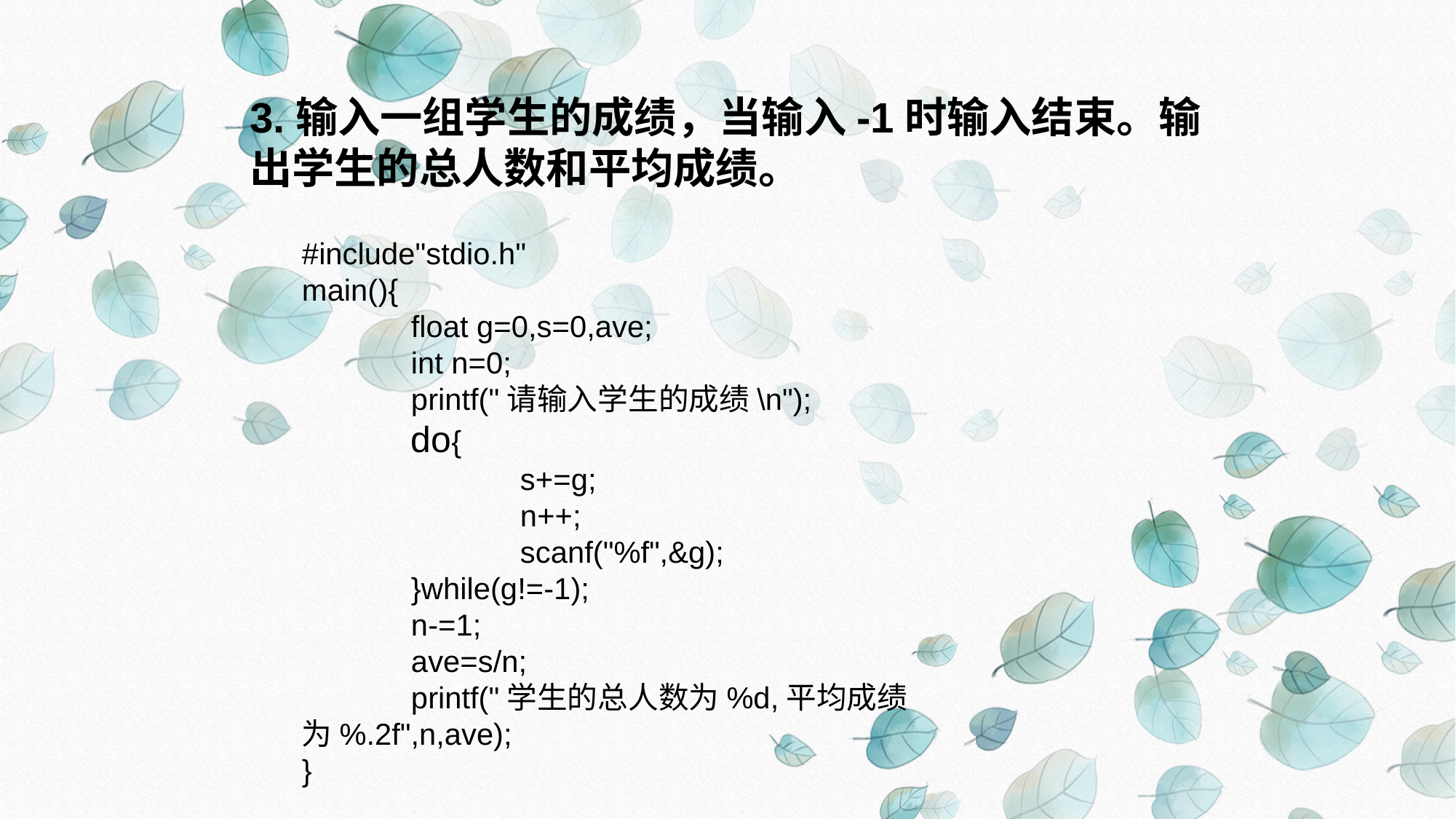

3.输入一组学生的成绩，当输入-1时输入结束。输出学生的总人数和平均成绩。

#include"stdio.h"
main(){
	float g=0,s=0,ave;
	int n=0;
	printf("请输入学生的成绩\n");
	do{
		s+=g;
		n++;
		scanf("%f",&g);
	}while(g!=-1);
	n-=1;
	ave=s/n;
	printf("学生的总人数为%d,平均成绩为%.2f",n,ave);
}